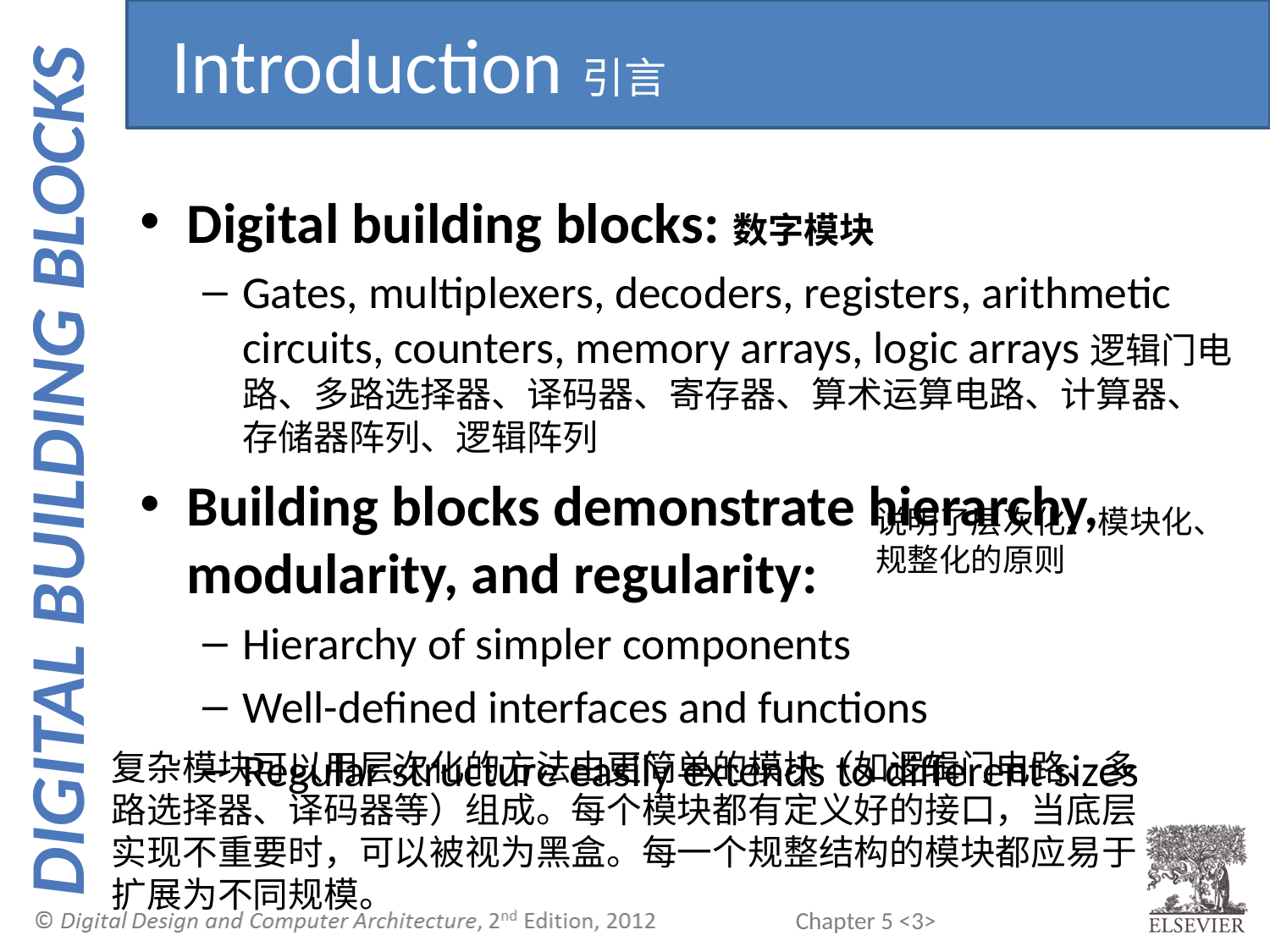

Introduction引言
Digital building blocks:数字模块
Gates, multiplexers, decoders, registers, arithmetic circuits, counters, memory arrays, logic arrays逻辑门电路、多路选择器、译码器、寄存器、算术运算电路、计算器、存储器阵列、逻辑阵列
Building blocks demonstrate hierarchy, modularity, and regularity:
Hierarchy of simpler components
Well-defined interfaces and functions
Regular structure easily extends to different sizes

说明了层次化、模块化、规整化的原则
复杂模块可以用层次化的方法由更简单的模块（如逻辑门电路、多路选择器、译码器等）组成。每个模块都有定义好的接口，当底层实现不重要时，可以被视为黑盒。每一个规整结构的模块都应易于扩展为不同规模。